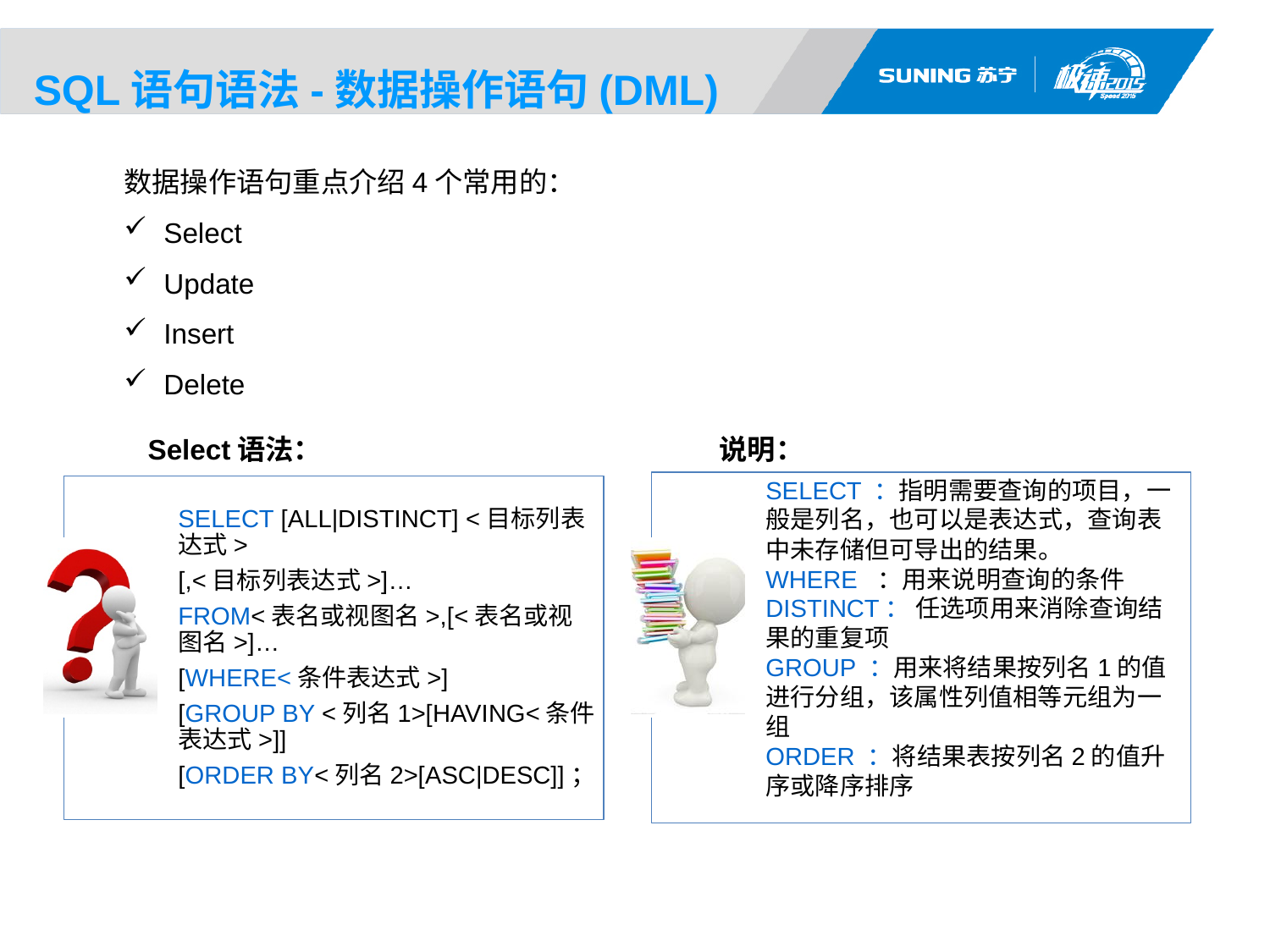

# SQL语句语法-数据操作语句(DML)
数据操作语句重点介绍4个常用的：
Select
Update
Insert
Delete
SELECT [ALL|DISTINCT] <目标列表达式>
[,<目标列表达式>]…
FROM<表名或视图名>,[<表名或视图名>]…
[WHERE<条件表达式>]
[GROUP BY <列名1>[HAVING<条件表达式>]]
[ORDER BY<列名2>[ASC|DESC]]；
SELECT ：指明需要查询的项目，一般是列名，也可以是表达式，查询表中未存储但可导出的结果。
WHERE  ：用来说明查询的条件
DISTINCT： 任选项用来消除查询结果的重复项
GROUP ：用来将结果按列名1的值进行分组，该属性列值相等元组为一组
ORDER ：将结果表按列名2的值升序或降序排序

Select语法：
说明：